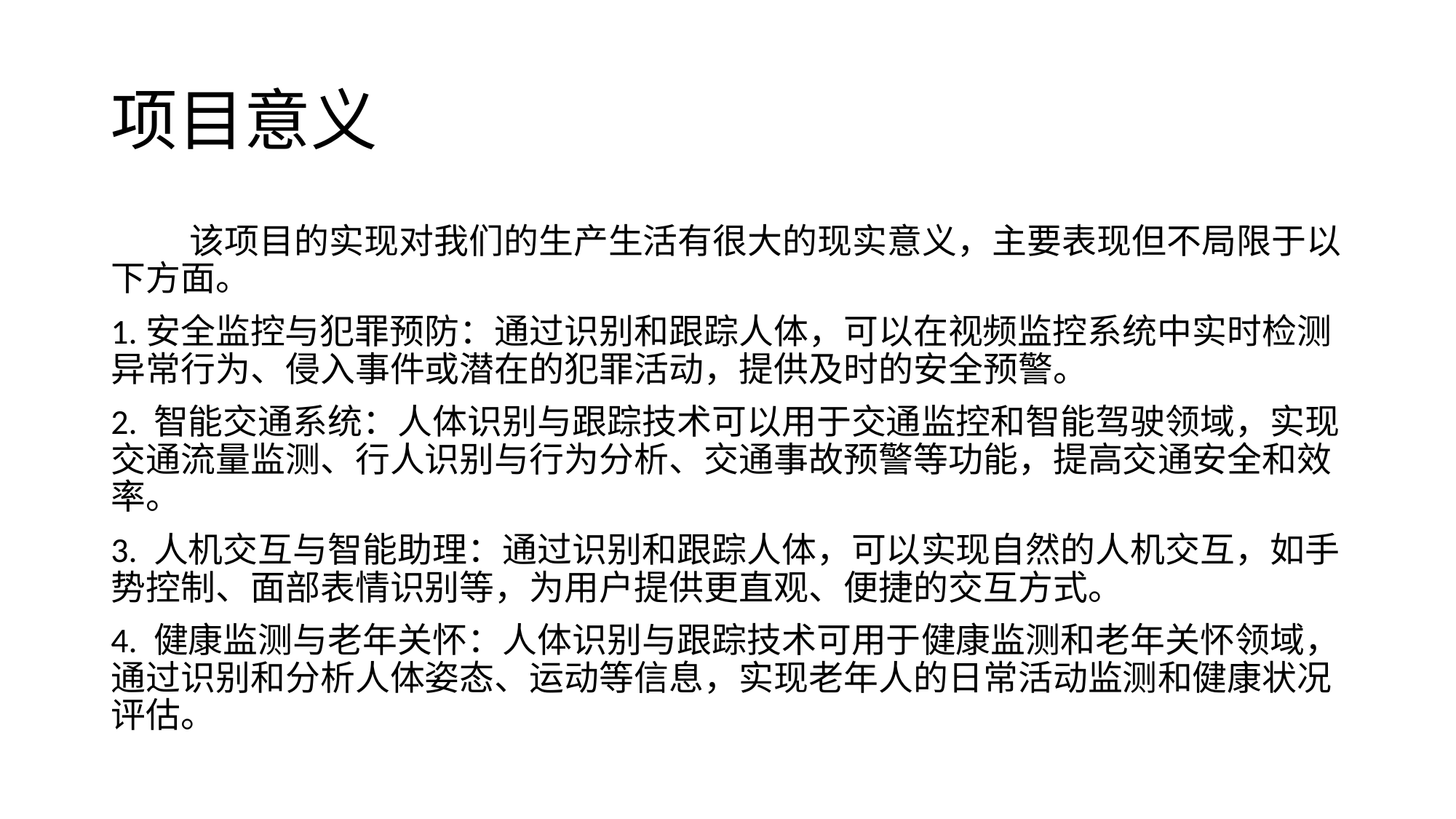

# 项目意义
         该项目的实现对我们的生产生活有很大的现实意义，主要表现但不局限于以下方面。
1.安全监控与犯罪预防：通过识别和跟踪人体，可以在视频监控系统中实时检测异常行为、侵入事件或潜在的犯罪活动，提供及时的安全预警。
2. 智能交通系统：人体识别与跟踪技术可以用于交通监控和智能驾驶领域，实现交通流量监测、行人识别与行为分析、交通事故预警等功能，提高交通安全和效率。
3. 人机交互与智能助理：通过识别和跟踪人体，可以实现自然的人机交互，如手势控制、面部表情识别等，为用户提供更直观、便捷的交互方式。
4. 健康监测与老年关怀：人体识别与跟踪技术可用于健康监测和老年关怀领域，通过识别和分析人体姿态、运动等信息，实现老年人的日常活动监测和健康状况评估。